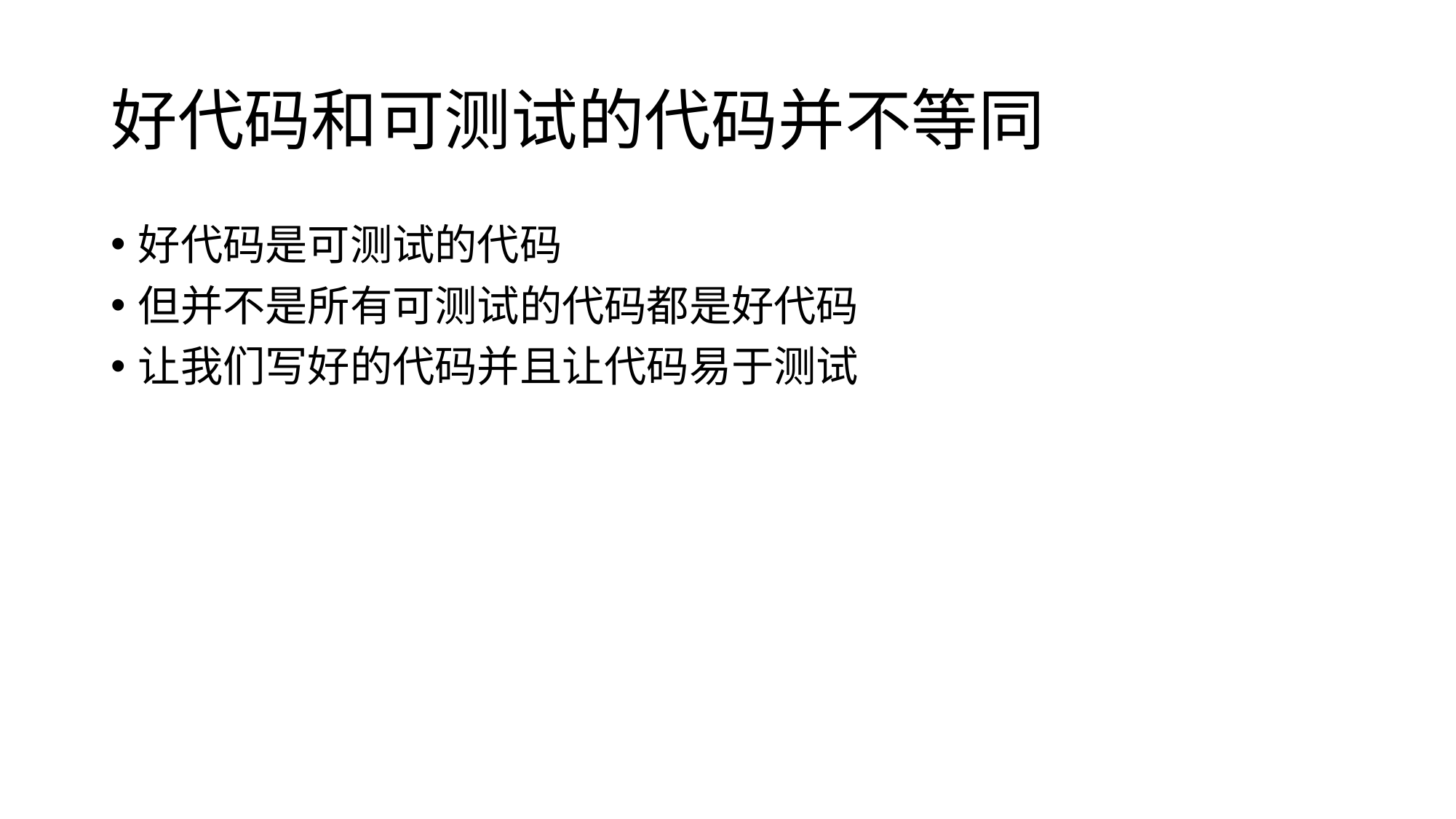

# 好代码和可测试的代码并不等同
好代码是可测试的代码
但并不是所有可测试的代码都是好代码
让我们写好的代码并且让代码易于测试